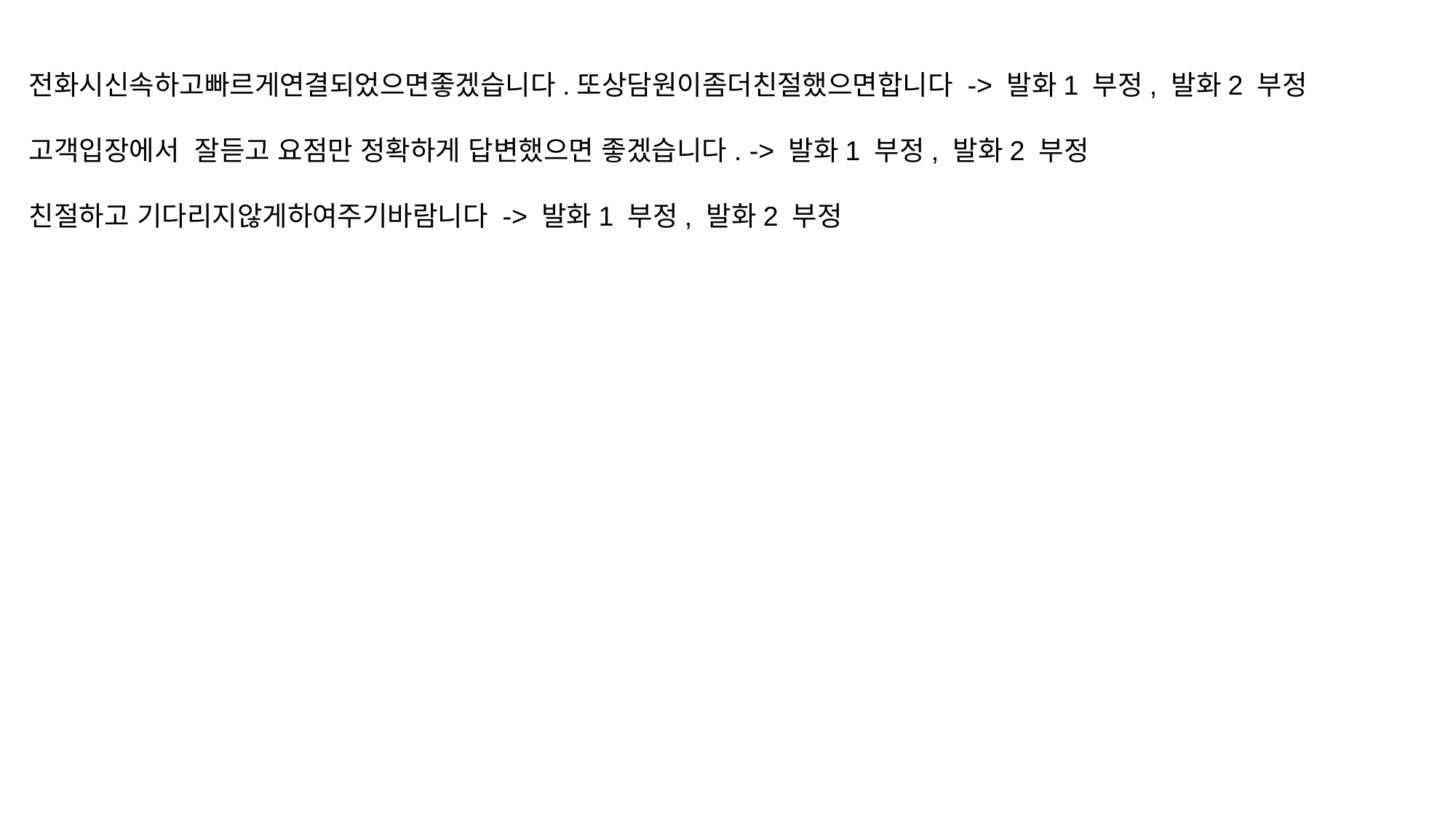

전화시신속하고빠르게연결되었으면좋겠습니다.또상담원이좀더친절했으면합니다 -> 발화1 부정, 발화2 부정

고객입장에서  잘듣고 요점만 정확하게 답변했으면 좋겠습니다. -> 발화1 부정, 발화2 부정

친절하고 기다리지않게하여주기바람니다 -> 발화1 부정, 발화2 부정